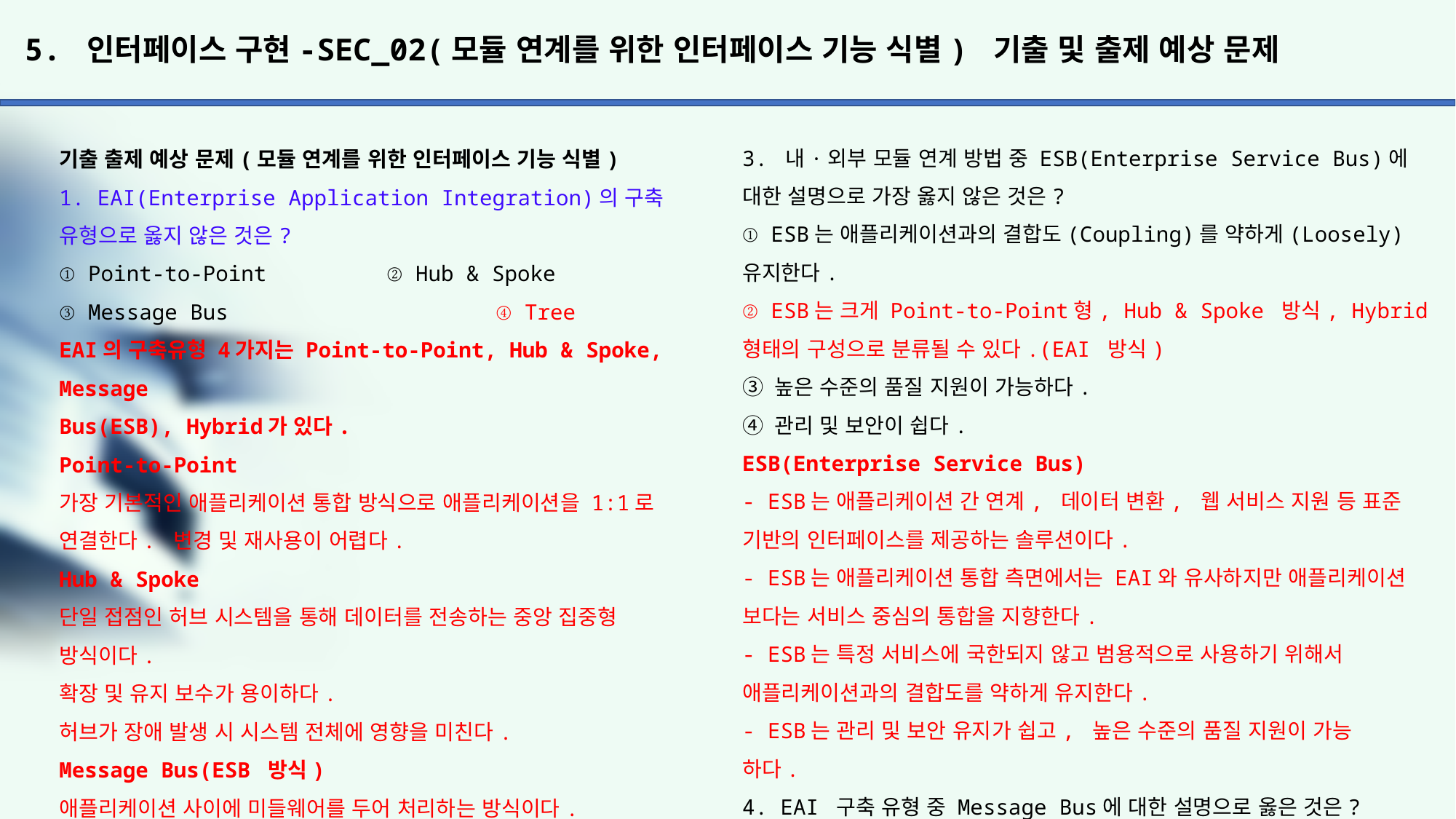

# 5. 인터페이스 구현-SEC_02(모듈 연계를 위한 인터페이스 기능 식별) 기출 및 출제 예상 문제
3. 내·외부 모듈 연계 방법 중 ESB(Enterprise Service Bus)에 대한 설명으로 가장 옳지 않은 것은?
① ESB는 애플리케이션과의 결합도(Coupling)를 약하게(Loosely) 유지한다.
② ESB는 크게 Point-to-Point형, Hub & Spoke 방식, Hybrid 형태의 구성으로 분류될 수 있다.(EAI 방식)
③ 높은 수준의 품질 지원이 가능하다.
④ 관리 및 보안이 쉽다.
ESB(Enterprise Service Bus)
- ESB는 애플리케이션 간 연계, 데이터 변환, 웹 서비스 지원 등 표준
기반의 인터페이스를 제공하는 솔루션이다.
- ESB는 애플리케이션 통합 측면에서는 EAI와 유사하지만 애플리케이션
보다는 서비스 중심의 통합을 지향한다.
- ESB는 특정 서비스에 국한되지 않고 범용적으로 사용하기 위해서
애플리케이션과의 결합도를 약하게 유지한다.
- ESB는 관리 및 보안 유지가 쉽고, 높은 수준의 품질 지원이 가능
하다.
4. EAI 구축 유형 중 Message Bus에 대한 설명으로 옳은 것은?
① 애플리케이션 사이에 미들웨어(버스)를 두어 처리하는 방식이다.
② 단일 접점이 허브 시스템을 통해 데이터를 전송하는 중앙 집중형
방식이다.(Hub & Spoke)
③ 각 애플리케이션들이 트리 형태로 연결된 구조이다.
④ 각 애플리케이션을 Point to Point 형태로 연결하는 가장 기본적인
방식이다.
기출 출제 예상 문제(모듈 연계를 위한 인터페이스 기능 식별)
1. EAI(Enterprise Application Integration)의 구축 유형으로 옳지 않은 것은?
① Point-to-Point		② Hub & Spoke
③ Message Bus			④ Tree
EAI의 구축유형 4가지는 Point-to-Point, Hub & Spoke, Message
Bus(ESB), Hybrid가 있다.
Point-to-Point
가장 기본적인 애플리케이션 통합 방식으로 애플리케이션을 1:1로
연결한다. 변경 및 재사용이 어렵다.
Hub & Spoke
단일 접점인 허브 시스템을 통해 데이터를 전송하는 중앙 집중형
방식이다.
확장 및 유지 보수가 용이하다.
허브가 장애 발생 시 시스템 전체에 영향을 미친다.
Message Bus(ESB 방식)
애플리케이션 사이에 미들웨어를 두어 처리하는 방식이다.
확장성이 뛰어나며 대용량 처리가 가능하다.
Hybrid
Hub & Spoke와 Message Bus의 혼합 방식이다.
그룹 내에서는 Hub & Spoke 방식을, 그룹 간에는 Message Bus
방식을 사용한다.
필요한 경우에는 한 가지 방식으로 EAI 구현이 가능하다.
데이터 병목 현상을 최소화할 수 있다.
2. EAI(Enterprise Application Integration) 구축 유형 중 Hybrid에 대한 설명으로 틀린 것은?
① Hub & Spoke와 Message Bus의 혼합 방식이다.
② 필요한 경우 한 가지 방식으로 EAI 구현이 가능하다.
③ 데이터 병목 현상을 최소화할 수 있다.
④ 중간에 미들웨어를 두지 않고 각 애플리케이션을 Point to Point로 연결한다.
Hybrid는 Hub & Spoke와 Message Bus의 혼합 방식으로 단말기들
사이에 버스와 허브를 미들웨어로 두어 애플리케이션을 연결한다.